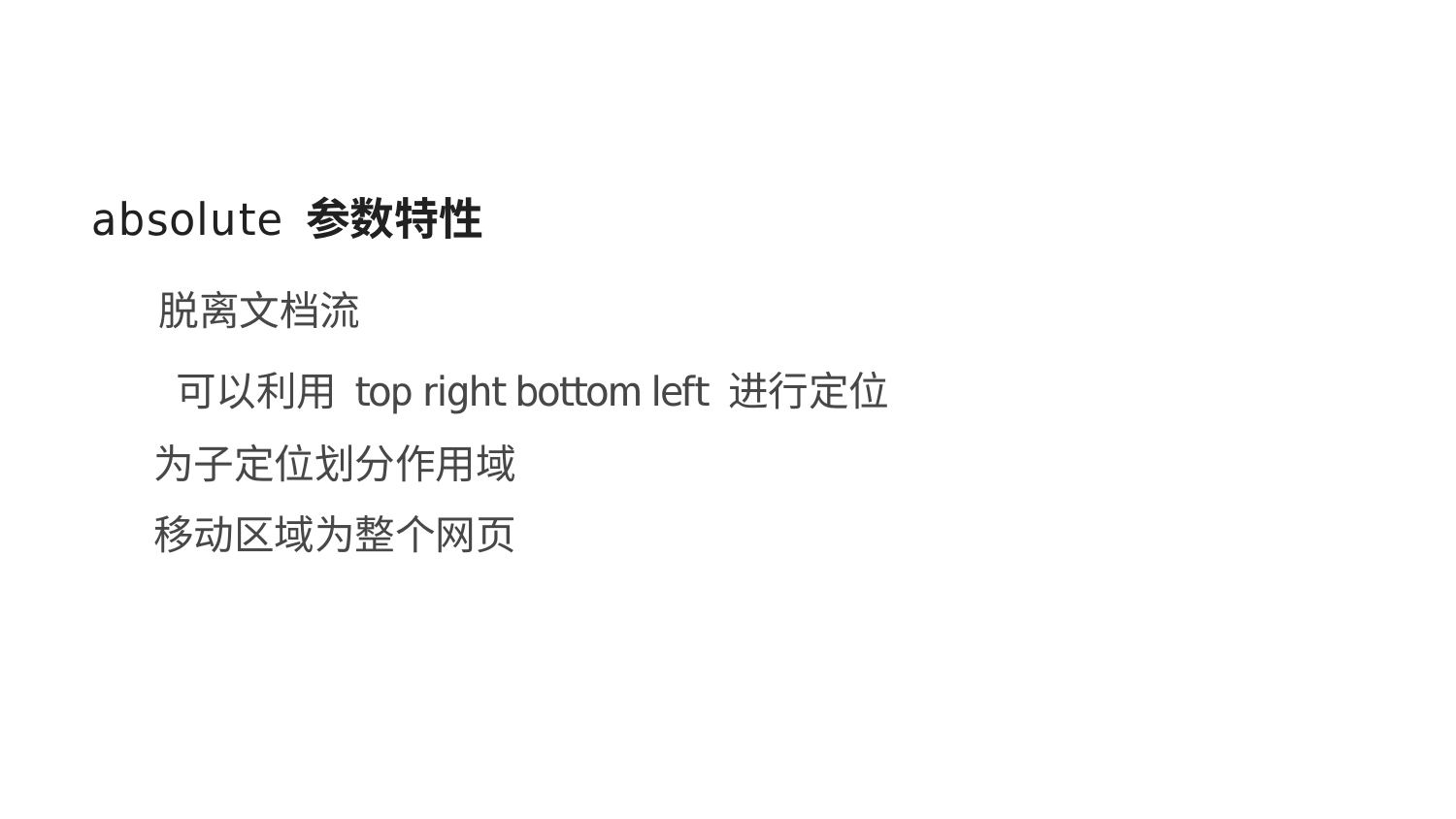

absolute 参数特性
脱离文档流
可以利用 top right bottom left 进行定位
为子定位划分作用域
移动区域为整个网页